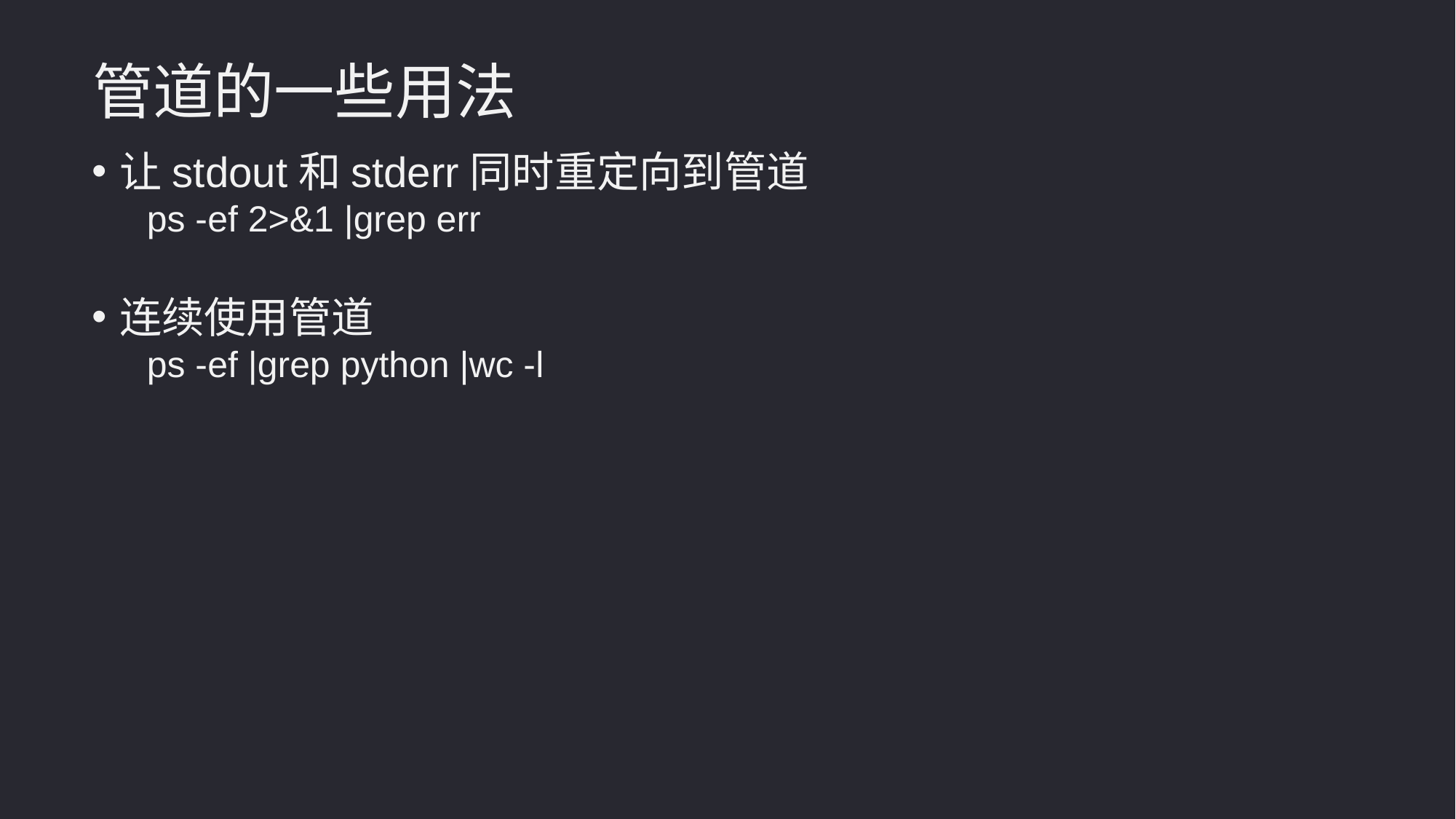

管道的一些用法
让stdout和stderr同时重定向到管道
ps -ef 2>&1 |grep err

连续使用管道
ps -ef |grep python |wc -l